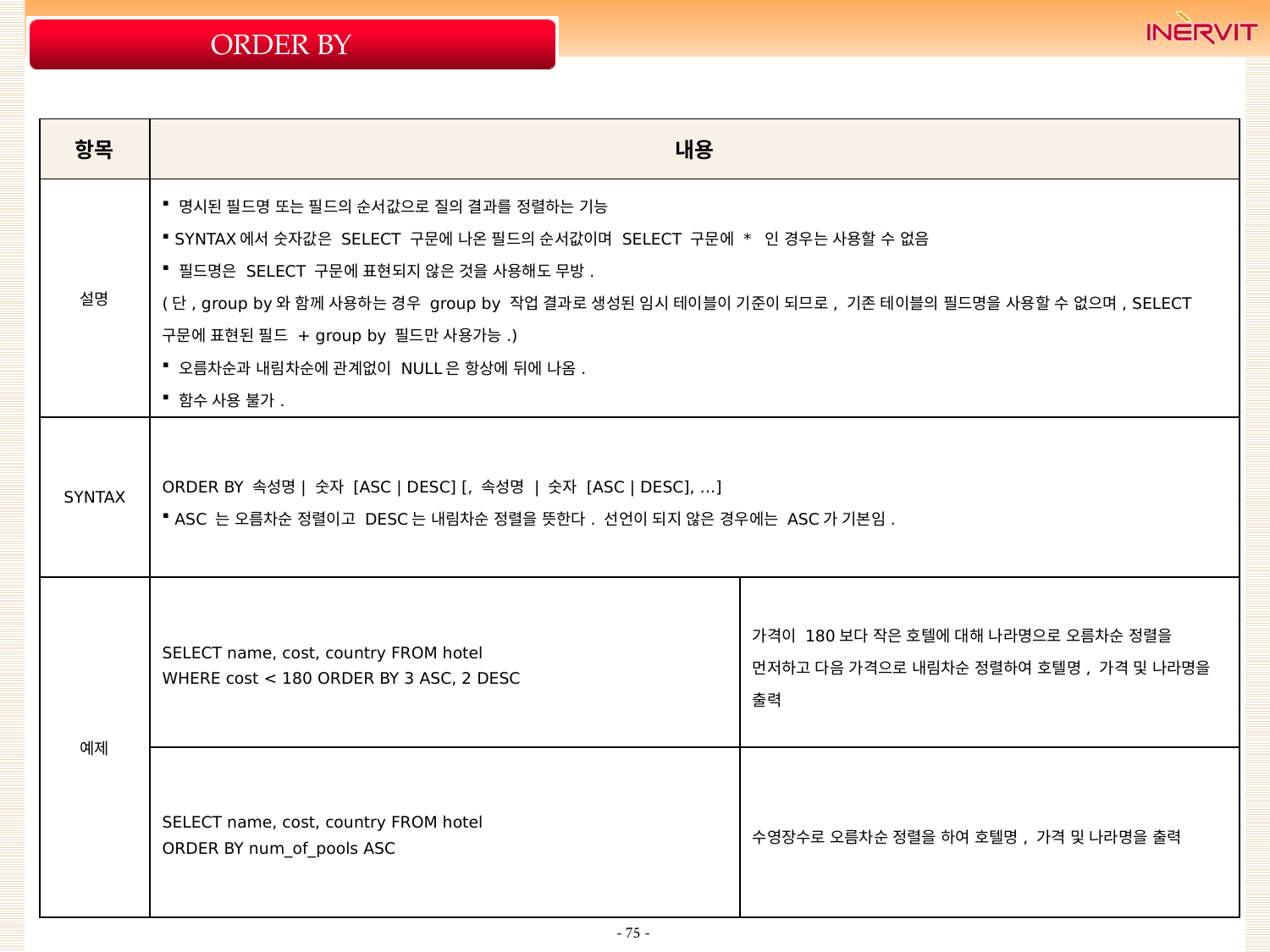

# ORDER BY
| 항목 | 내용 |  |
| --- | --- | --- |
| 설명 | 명시된 필드명 또는 필드의 순서값으로 질의 결과를 정렬하는 기능 SYNTAX에서 숫자값은 SELECT 구문에 나온 필드의 순서값이며 SELECT 구문에 \* 인 경우는 사용할 수 없음 필드명은 SELECT 구문에 표현되지 않은 것을 사용해도 무방. (단, group by와 함께 사용하는 경우 group by 작업 결과로 생성된 임시 테이블이 기준이 되므로, 기존 테이블의 필드명을 사용할 수 없으며, SELECT 구문에 표현된 필드 + group by 필드만 사용가능.) 오름차순과 내림차순에 관계없이 NULL은 항상에 뒤에 나옴. 함수 사용 불가. |  |
| SYNTAX | ORDER BY 속성명| 숫자 [ASC | DESC] [, 속성명 | 숫자 [ASC | DESC], …] ASC 는 오름차순 정렬이고 DESC는 내림차순 정렬을 뜻한다. 선언이 되지 않은 경우에는 ASC가 기본임. |  |
| 예제 | SELECT name, cost, country FROM hotel WHERE cost < 180 ORDER BY 3 ASC, 2 DESC | 가격이 180보다 작은 호텔에 대해 나라명으로 오름차순 정렬을 먼저하고 다음 가격으로 내림차순 정렬하여 호텔명, 가격 및 나라명을 출력 |
|  | SELECT name, cost, country FROM hotel ORDER BY num\_of\_pools ASC | 수영장수로 오름차순 정렬을 하여 호텔명, 가격 및 나라명을 출력 |
- 75 -